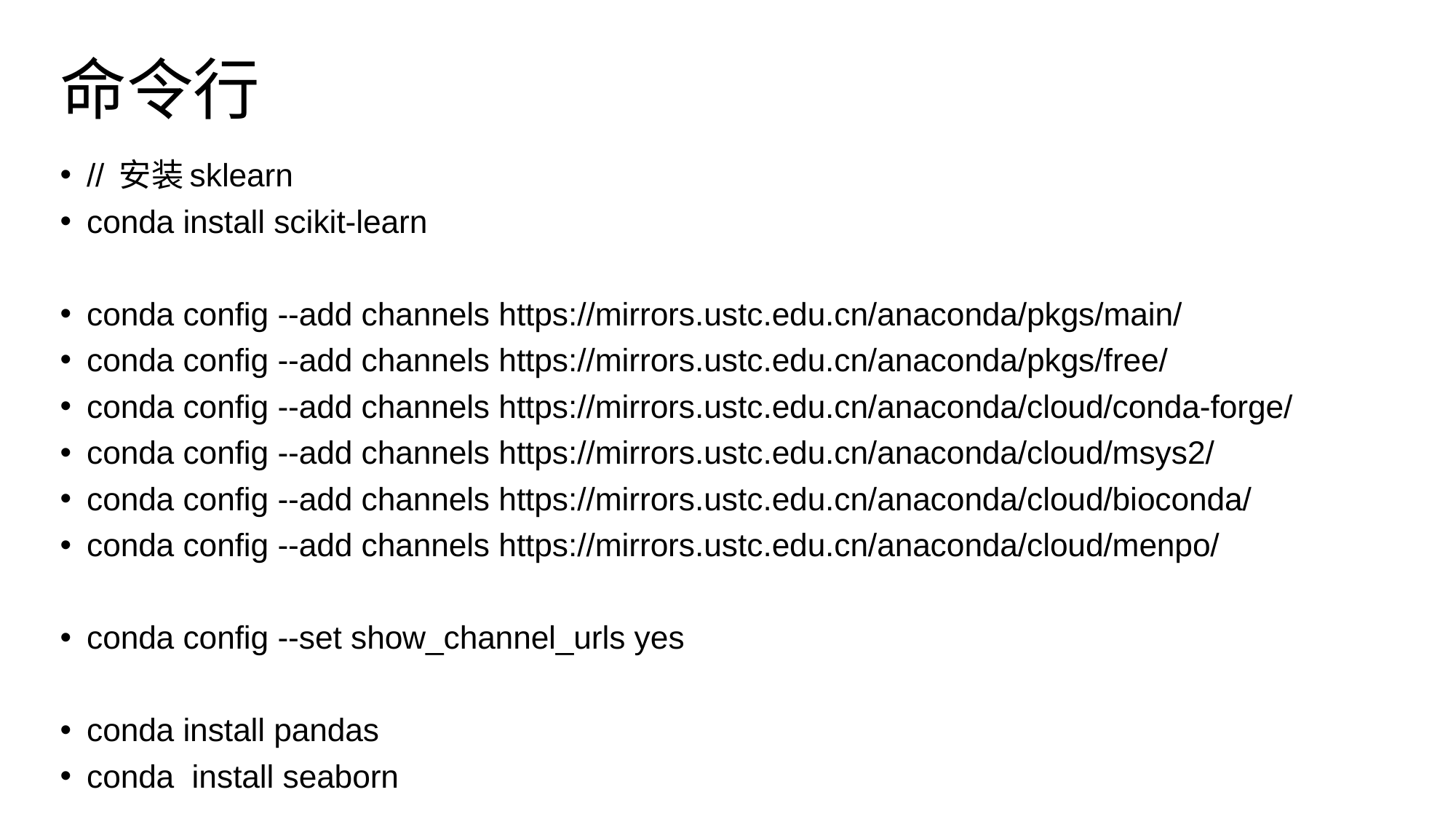

# 命令行
// 安装sklearn
conda install scikit-learn

conda config --add channels https://mirrors.ustc.edu.cn/anaconda/pkgs/main/
conda config --add channels https://mirrors.ustc.edu.cn/anaconda/pkgs/free/
conda config --add channels https://mirrors.ustc.edu.cn/anaconda/cloud/conda-forge/
conda config --add channels https://mirrors.ustc.edu.cn/anaconda/cloud/msys2/
conda config --add channels https://mirrors.ustc.edu.cn/anaconda/cloud/bioconda/
conda config --add channels https://mirrors.ustc.edu.cn/anaconda/cloud/menpo/

conda config --set show_channel_urls yes

conda install pandas
conda  install seaborn